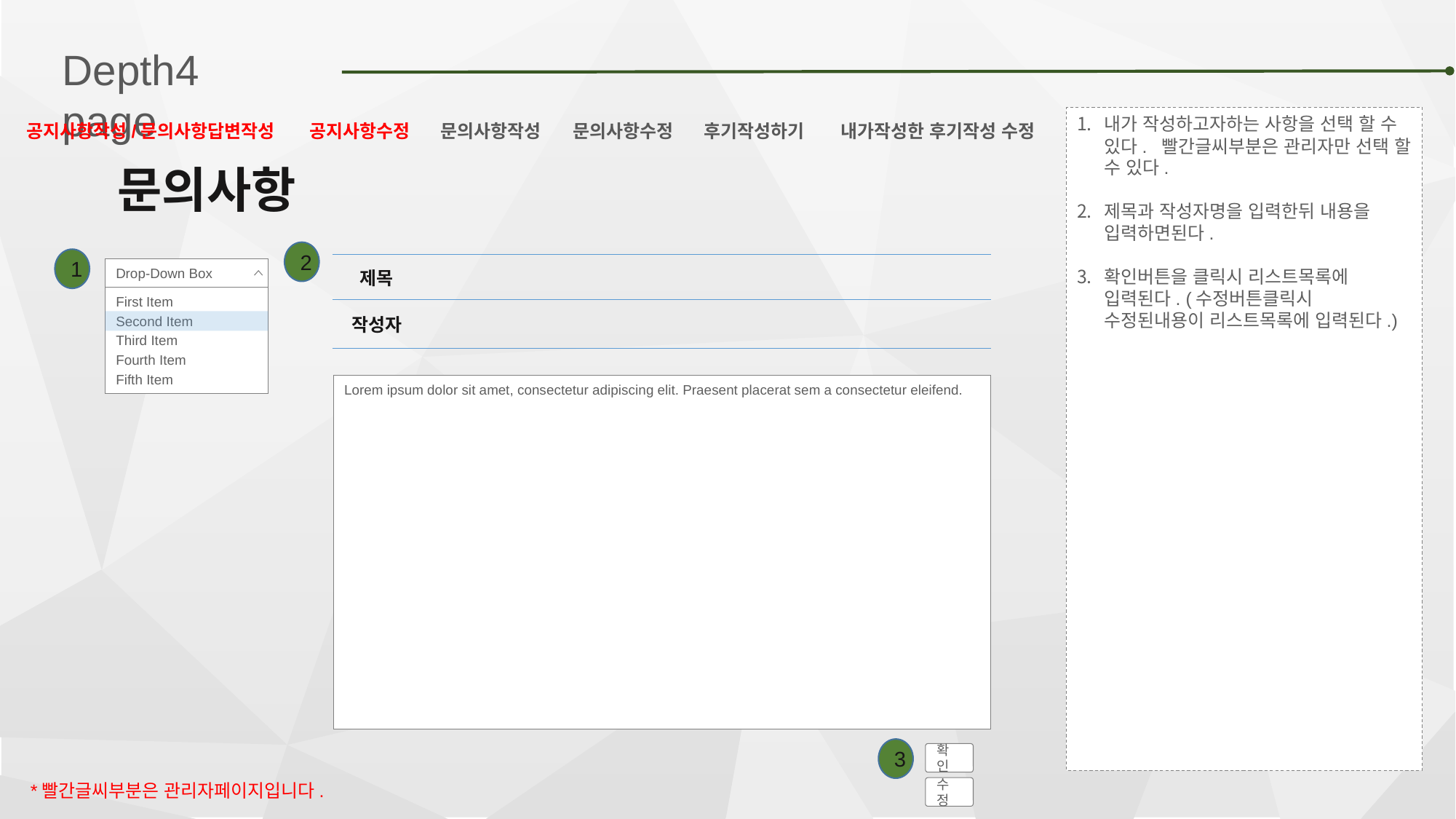

Depth4 page
내가 작성하고자하는 사항을 선택 할 수 있다.  빨간글씨부분은 관리자만 선택 할 수 있다.

제목과 작성자명을 입력한뒤 내용을 입력하면된다.

확인버튼을 클릭시 리스트목록에 입력된다. (수정버튼클릭시 수정된내용이 리스트목록에 입력된다.)

문의사항수정
공지사항작성/문의사항답변작성
공지사항수정
문의사항작성
후기작성하기
내가작성한 후기작성 수정
문의사항
2
1
Drop-Down Box

First Item
Second Item
Third Item
Fourth Item
Fifth Item

제목
작성자
Lorem ipsum dolor sit amet, consectetur adipiscing elit. Praesent placerat sem a consectetur eleifend.

3
확인
*빨간글씨부분은 관리자페이지입니다.
수정